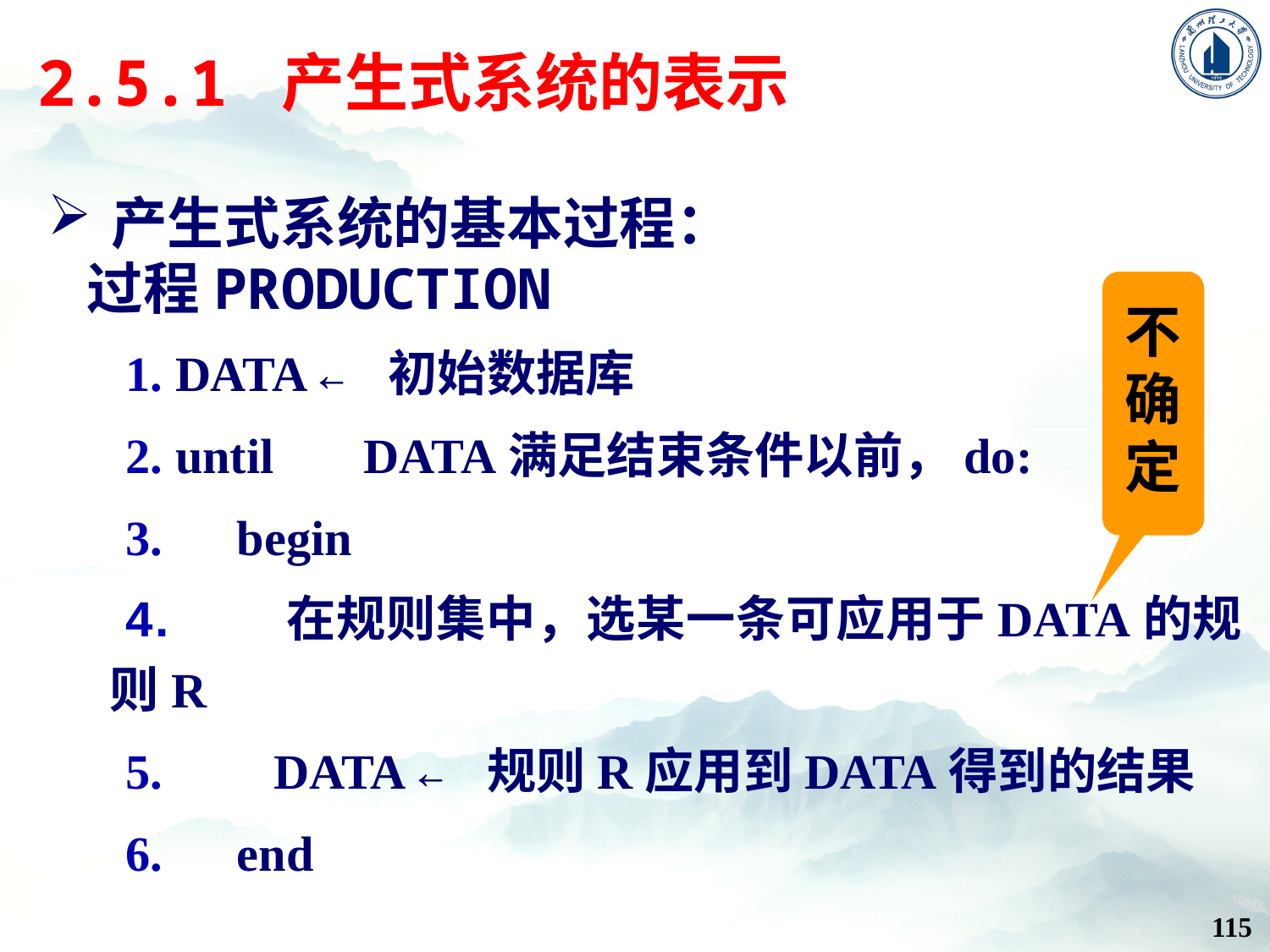

# 2.5.1 产生式系统的表示
产生式系统的基本过程：
  过程PRODUCTION
 DATA ← 初始数据库
 until 	DATA满足结束条件以前，do:
 	begin
 	   在规则集中，选某一条可应用于DATA的规则R
 	   DATA ← 规则R应用到DATA得到的结果
 	end

不确定
115